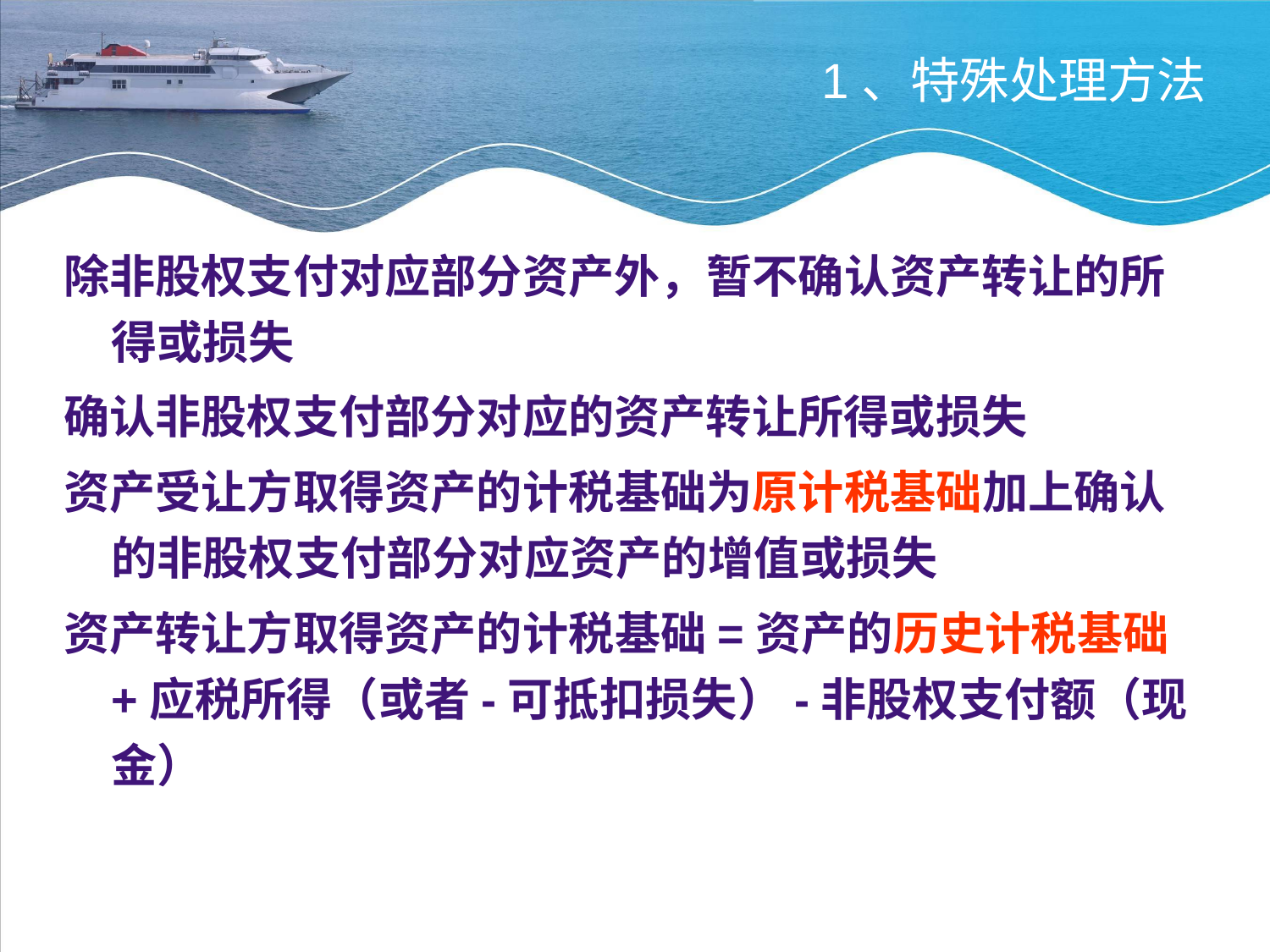

# 1、特殊处理方法
除非股权支付对应部分资产外，暂不确认资产转让的所得或损失
确认非股权支付部分对应的资产转让所得或损失
资产受让方取得资产的计税基础为原计税基础加上确认的非股权支付部分对应资产的增值或损失
资产转让方取得资产的计税基础=资产的历史计税基础+应税所得（或者-可抵扣损失）-非股权支付额（现金）